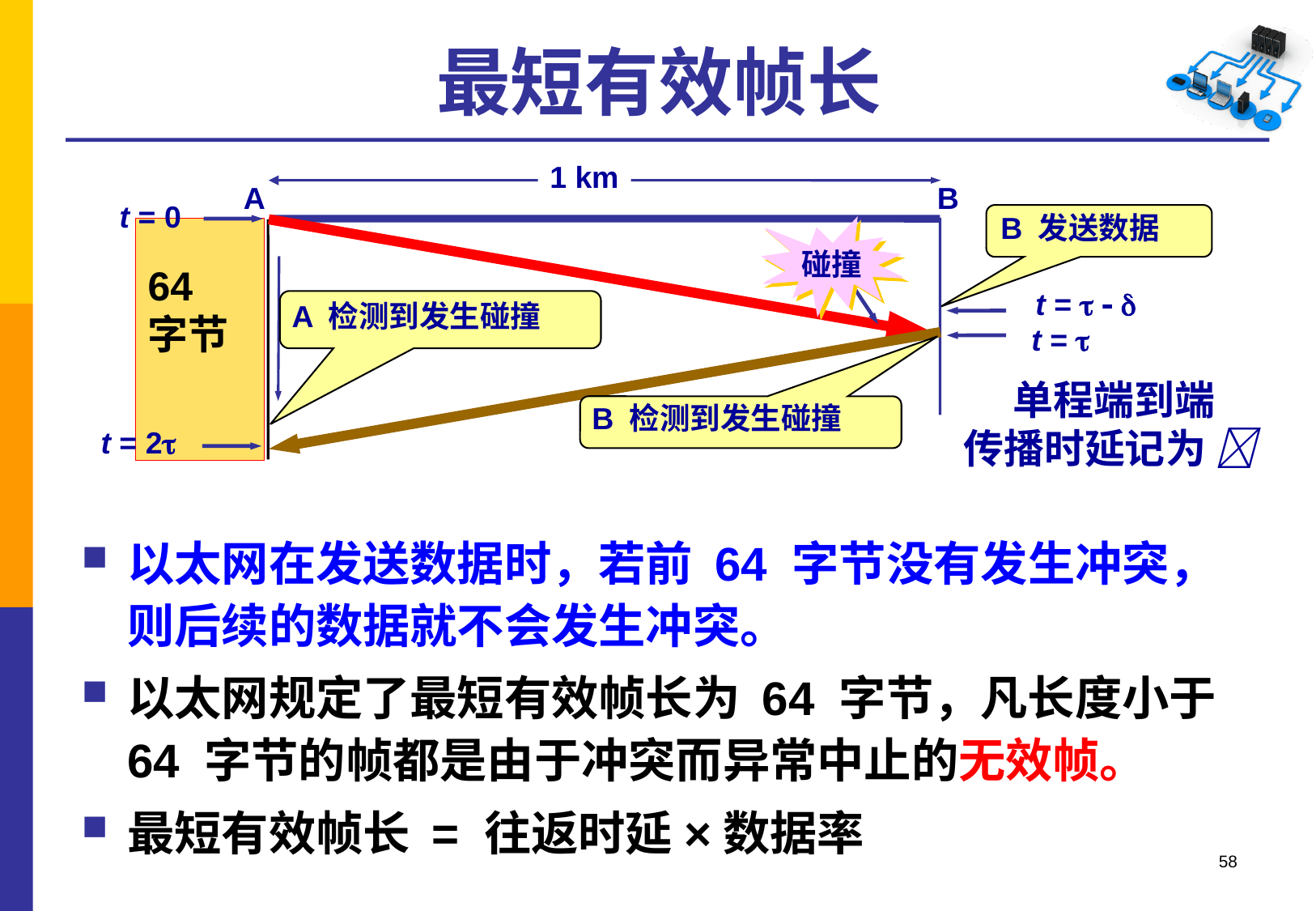

# 最短有效帧长
1 km
A
B

t = 0
  B 发送数据

  t = τ − δ

64
字节

碰撞

A 检测到发生碰撞
t = 2τ

  t = τ

B 检测到发生碰撞

单程端到端
传播时延记为 τ
以太网在发送数据时，若前 64 字节没有发生冲突，则后续的数据就不会发生冲突。
以太网规定了最短有效帧长为 64 字节，凡长度小于 64 字节的帧都是由于冲突而异常中止的无效帧。
最短有效帧长 = 往返时延×数据率
58